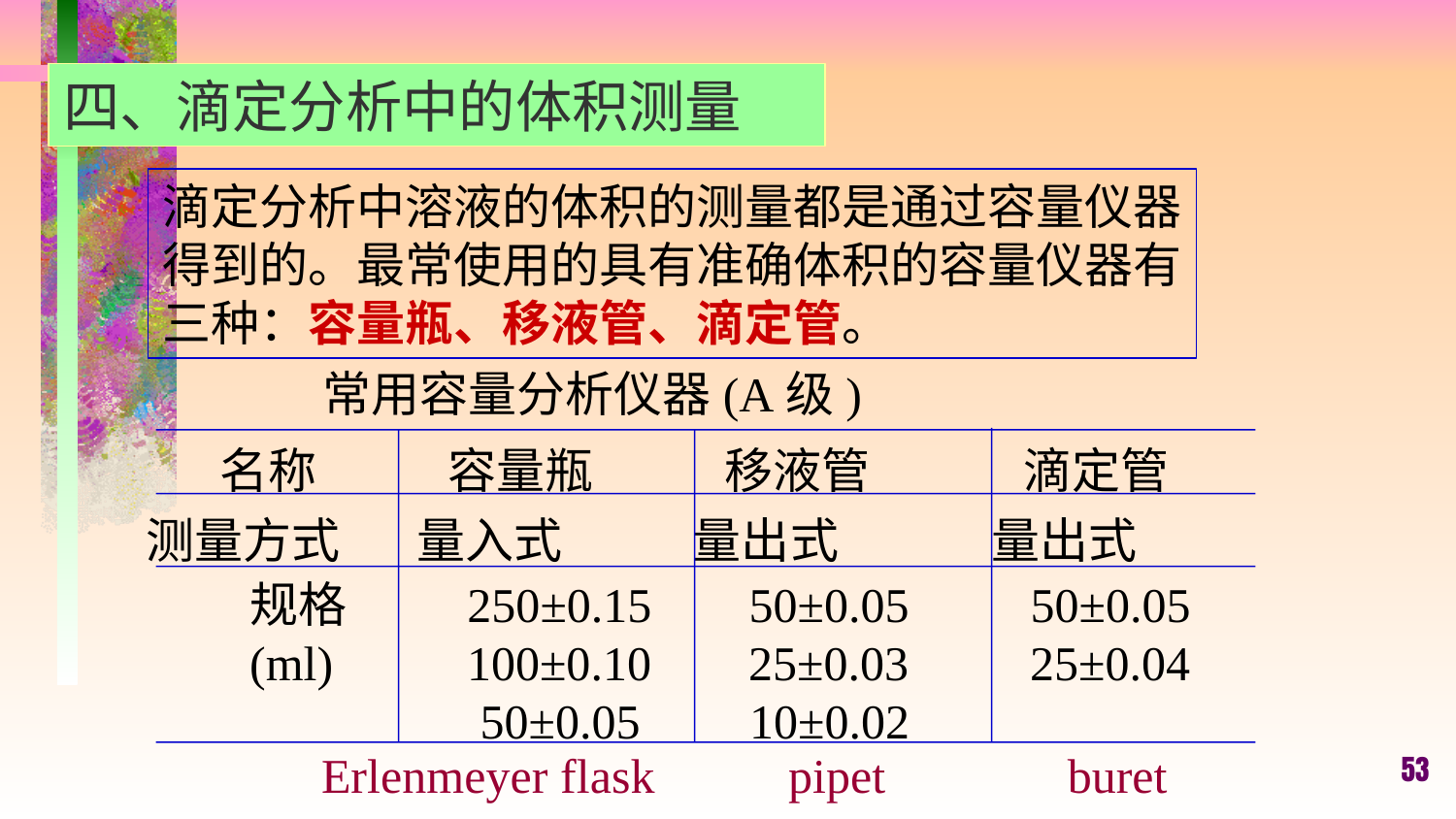

四、滴定分析中的体积测量
滴定分析中溶液的体积的测量都是通过容量仪器
得到的。最常使用的具有准确体积的容量仪器有
三种：容量瓶、移液管、滴定管。
常用容量分析仪器(A级)

名称            容量瓶            移液管              滴定管

测量方式       量入式            量出式              量出式

规格          250±0.15        50±0.05          50±0.05
(ml)           100±0.10        25±0.03          25±0.04
                   50±0.05         10±0.02
Erlenmeyer flask           pipet               buret

53